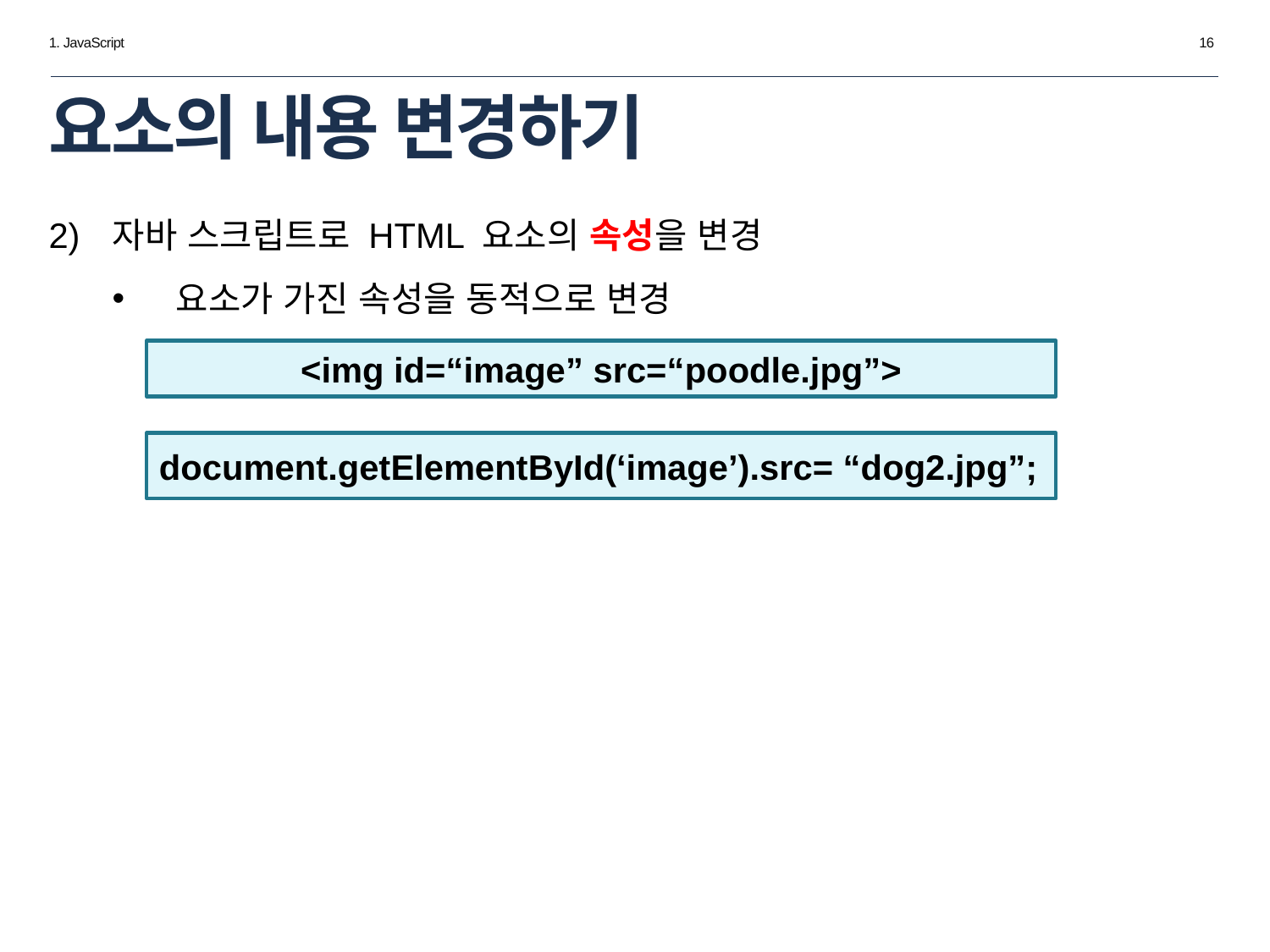

1. JavaScript
16
# 요소의 내용 변경하기
자바 스크립트로 HTML 요소의 속성을 변경
요소가 가진 속성을 동적으로 변경

<img id=“image” src=“poodle.jpg”>
document.getElementById(‘image’).src= “dog2.jpg”;